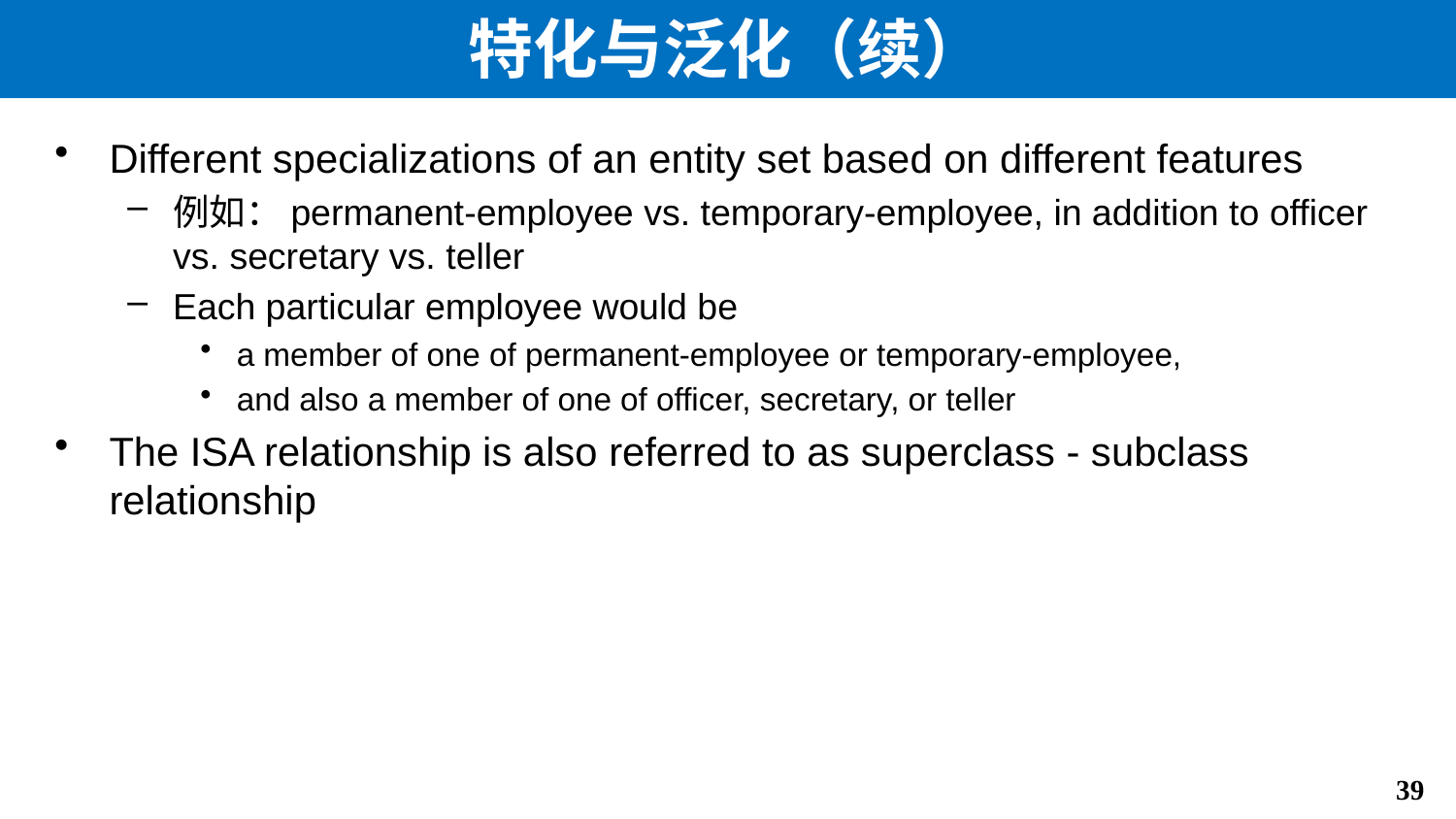

# 特化与泛化（续）
Different specializations of an entity set based on different features
例如：permanent-employee vs. temporary-employee, in addition to officer vs. secretary vs. teller
Each particular employee would be
a member of one of permanent-employee or temporary-employee,
and also a member of one of officer, secretary, or teller
The ISA relationship is also referred to as superclass - subclass relationship